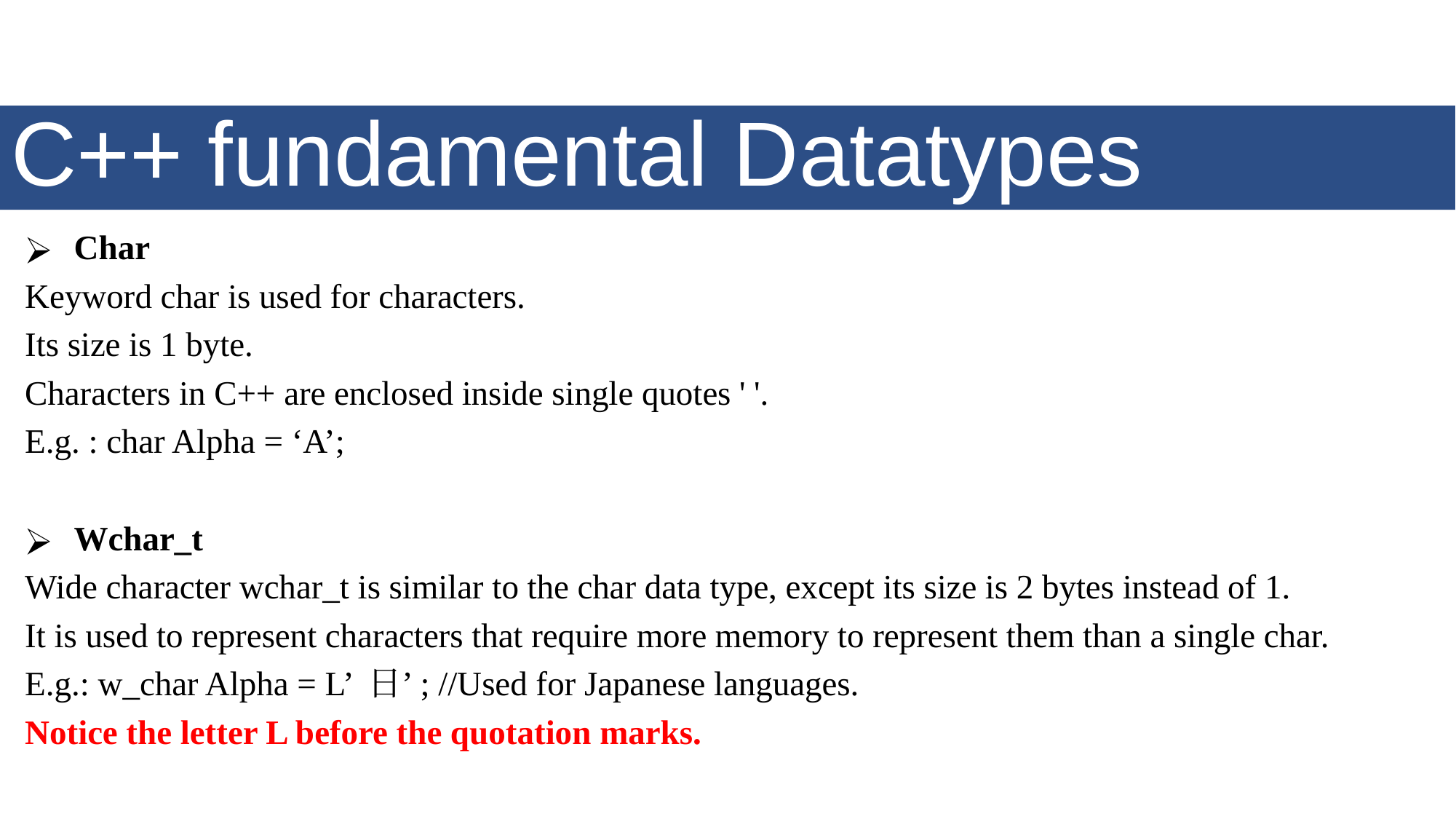

# C++ fundamental Datatypes
Char
Keyword char is used for characters.
Its size is 1 byte.
Characters in C++ are enclosed inside single quotes ' '.
E.g. : char Alpha = ‘A’;

Wchar_t
Wide character wchar_t is similar to the char data type, except its size is 2 bytes instead of 1.
It is used to represent characters that require more memory to represent them than a single char.
E.g.: w_char Alpha = L’ 日’; //Used for Japanese languages.
Notice the letter L before the quotation marks.